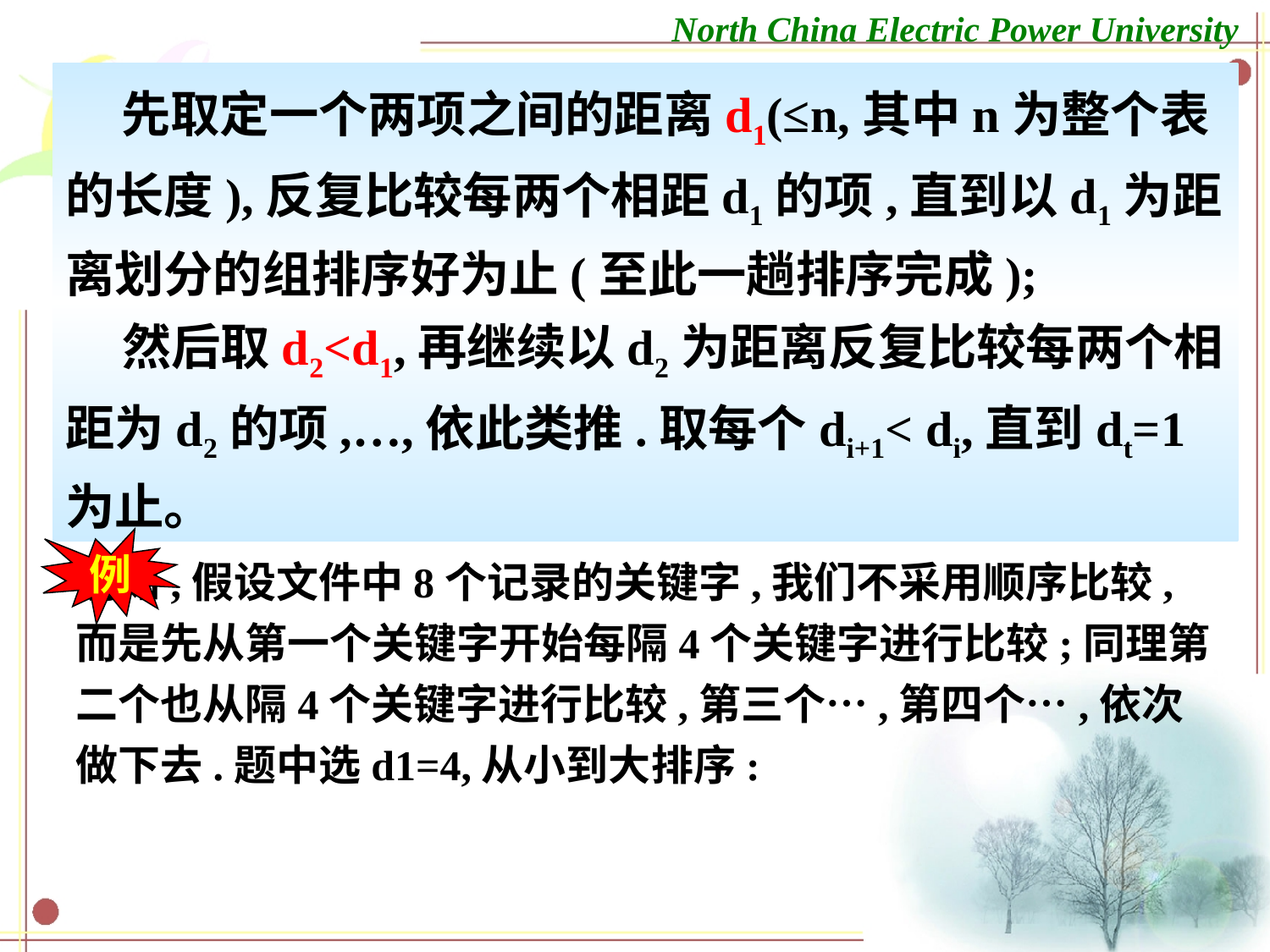

先取定一个两项之间的距离d1(≤n,其中n为整个表的长度),反复比较每两个相距d1的项,直到以d1为距离划分的组排序好为止(至此一趟排序完成);
    然后取d2<d1,再继续以d2为距离反复比较每两个相距为d2的项,…,依此类推.取每个di+1< di,直到dt=1为止。
例
例如,假设文件中8个记录的关键字,我们不采用顺序比较,而是先从第一个关键字开始每隔4个关键字进行比较;同理第二个也从隔4个关键字进行比较,第三个…,第四个…,依次做下去.题中选d1=4,从小到大排序: